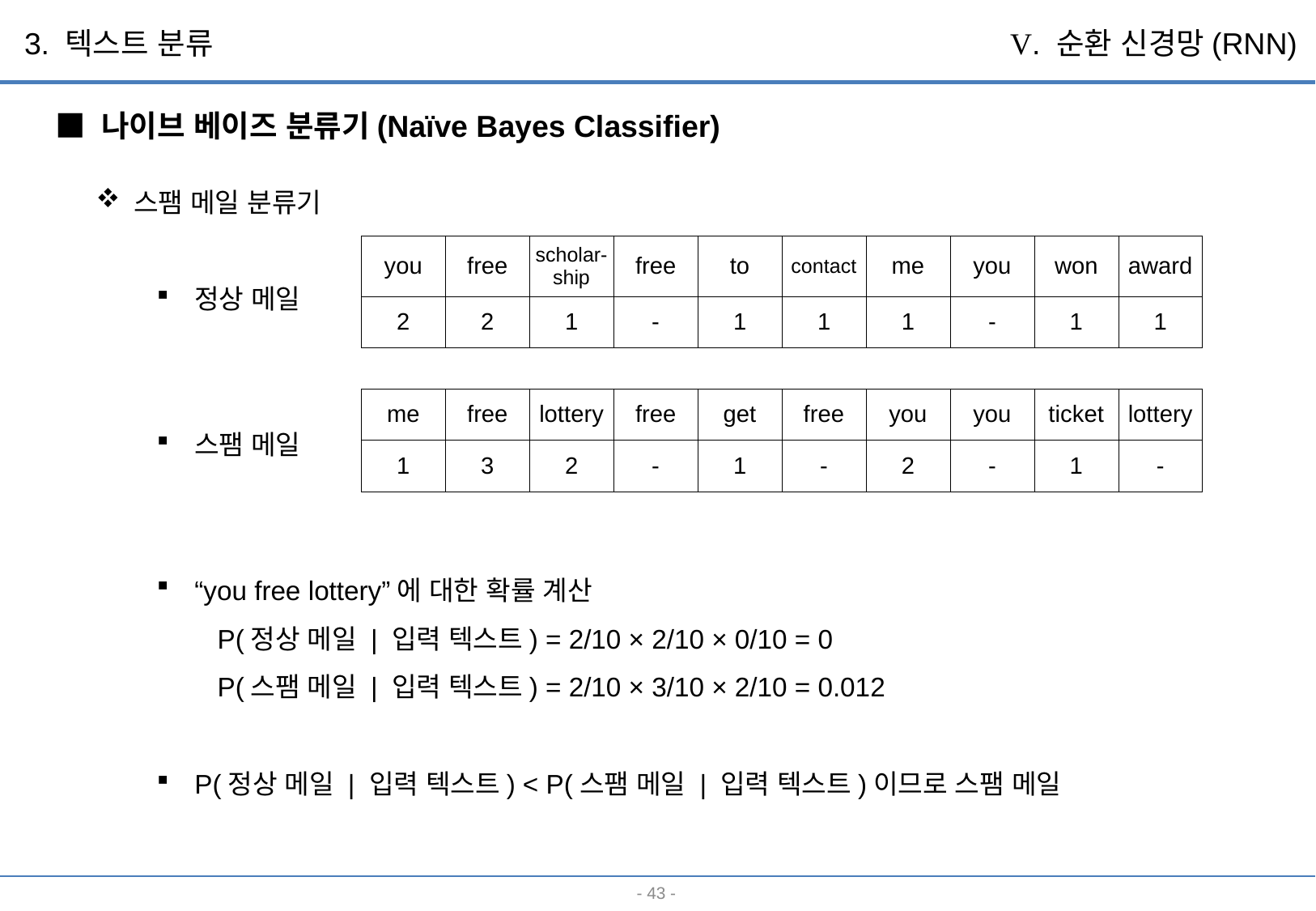

3. 텍스트 분류
V. 순환 신경망(RNN)
■ 나이브 베이즈 분류기(Naïve Bayes Classifier)
스팸 메일 분류기

정상 메일

스팸 메일

“you free lottery”에 대한 확률 계산
P(정상 메일 | 입력 텍스트) = 2/10 × 2/10 × 0/10 = 0
P(스팸 메일 | 입력 텍스트) = 2/10 × 3/10 × 2/10 = 0.012

P(정상 메일 | 입력 텍스트) < P(스팸 메일 | 입력 텍스트)이므로 스팸 메일
| you | free | scholar-ship | free | to | contact | me | you | won | award |
| --- | --- | --- | --- | --- | --- | --- | --- | --- | --- |
| 2 | 2 | 1 | - | 1 | 1 | 1 | - | 1 | 1 |
| me | free | lottery | free | get | free | you | you | ticket | lottery |
| --- | --- | --- | --- | --- | --- | --- | --- | --- | --- |
| 1 | 3 | 2 | - | 1 | - | 2 | - | 1 | - |
- 43 -